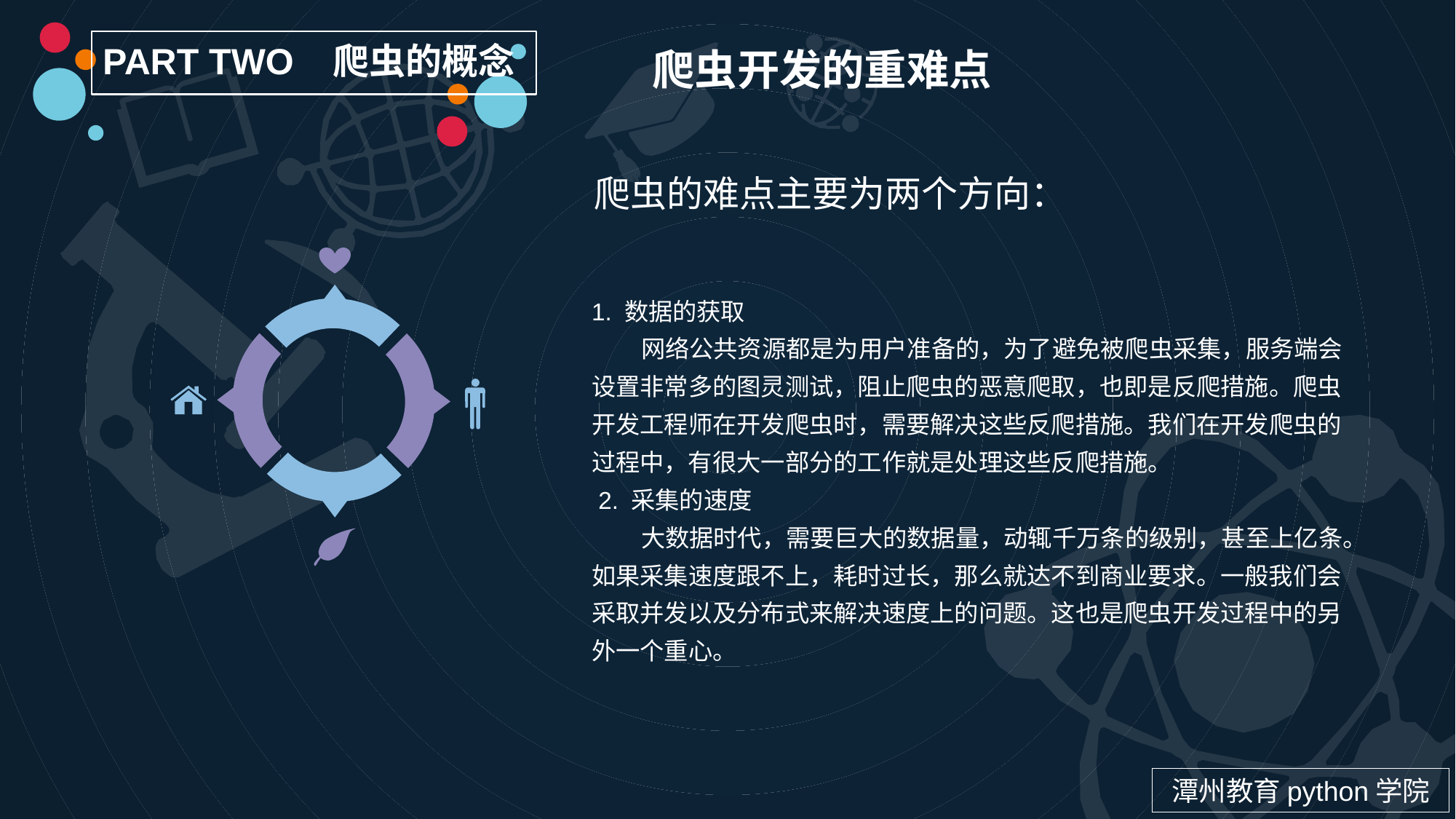

PART TWO   爬虫的概念
爬虫开发的重难点
爬虫的难点主要为两个方向：

1. 数据的获取
        网络公共资源都是为用户准备的，为了避免被爬虫采集，服务端会设置非常多的图灵测试，阻止爬虫的恶意爬取，也即是反爬措施。爬虫开发工程师在开发爬虫时，需要解决这些反爬措施。我们在开发爬虫的过程中，有很大一部分的工作就是处理这些反爬措施。
 2. 采集的速度
        大数据时代，需要巨大的数据量，动辄千万条的级别，甚至上亿条。如果采集速度跟不上，耗时过长，那么就达不到商业要求。一般我们会采取并发以及分布式来解决速度上的问题。这也是爬虫开发过程中的另外一个重心。

潭州教育python学院